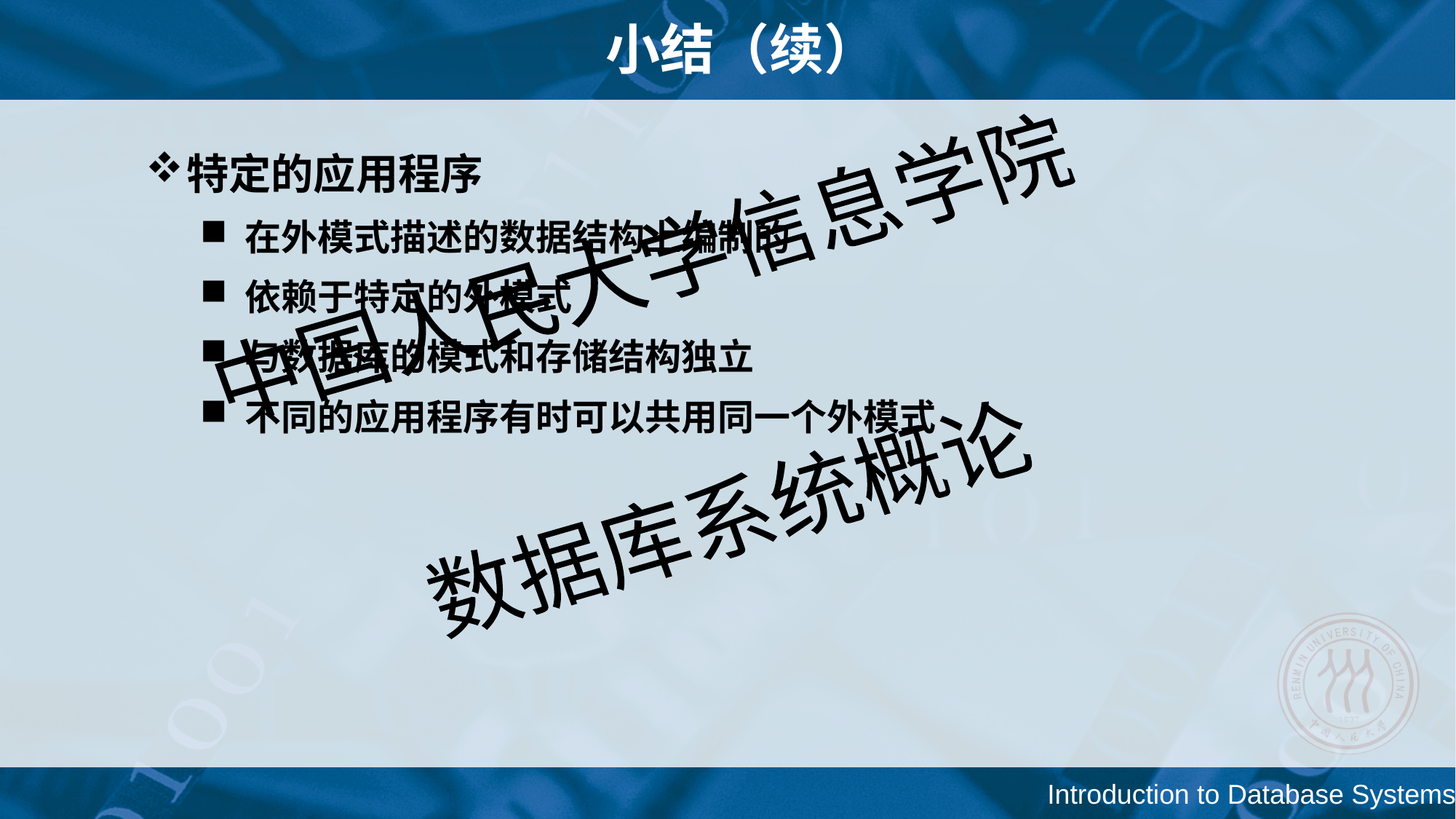

# 小结（续）
特定的应用程序
 在外模式描述的数据结构上编制的
 依赖于特定的外模式
 与数据库的模式和存储结构独立
 不同的应用程序有时可以共用同一个外模式